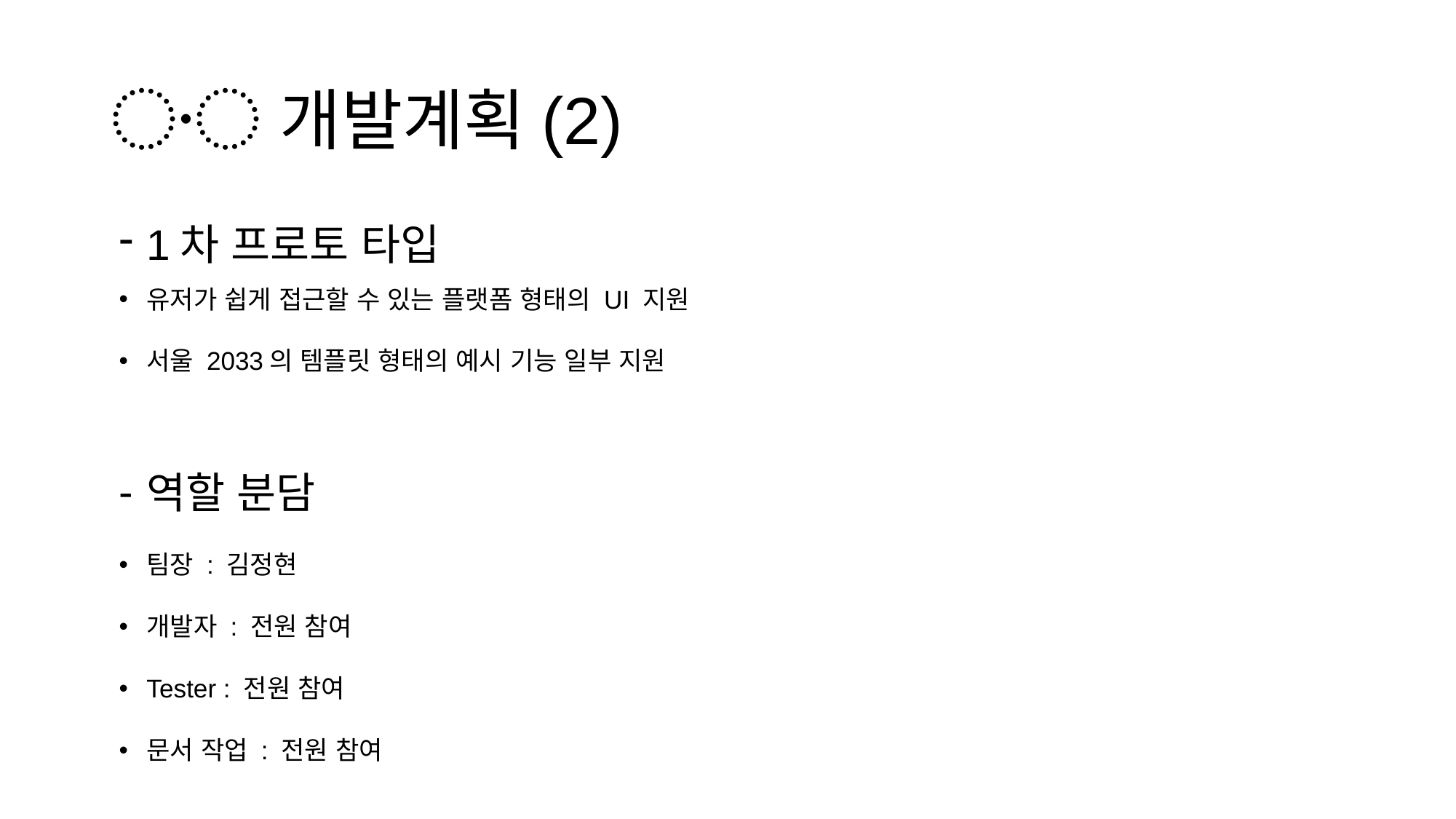

# 〮 개발계획(2)
1차 프로토 타입
유저가 쉽게 접근할 수 있는 플랫폼 형태의 UI 지원
서울 2033의 템플릿 형태의 예시 기능 일부 지원

역할 분담
팀장 : 김정현
개발자 : 전원 참여
Tester : 전원 참여
문서 작업 : 전원 참여